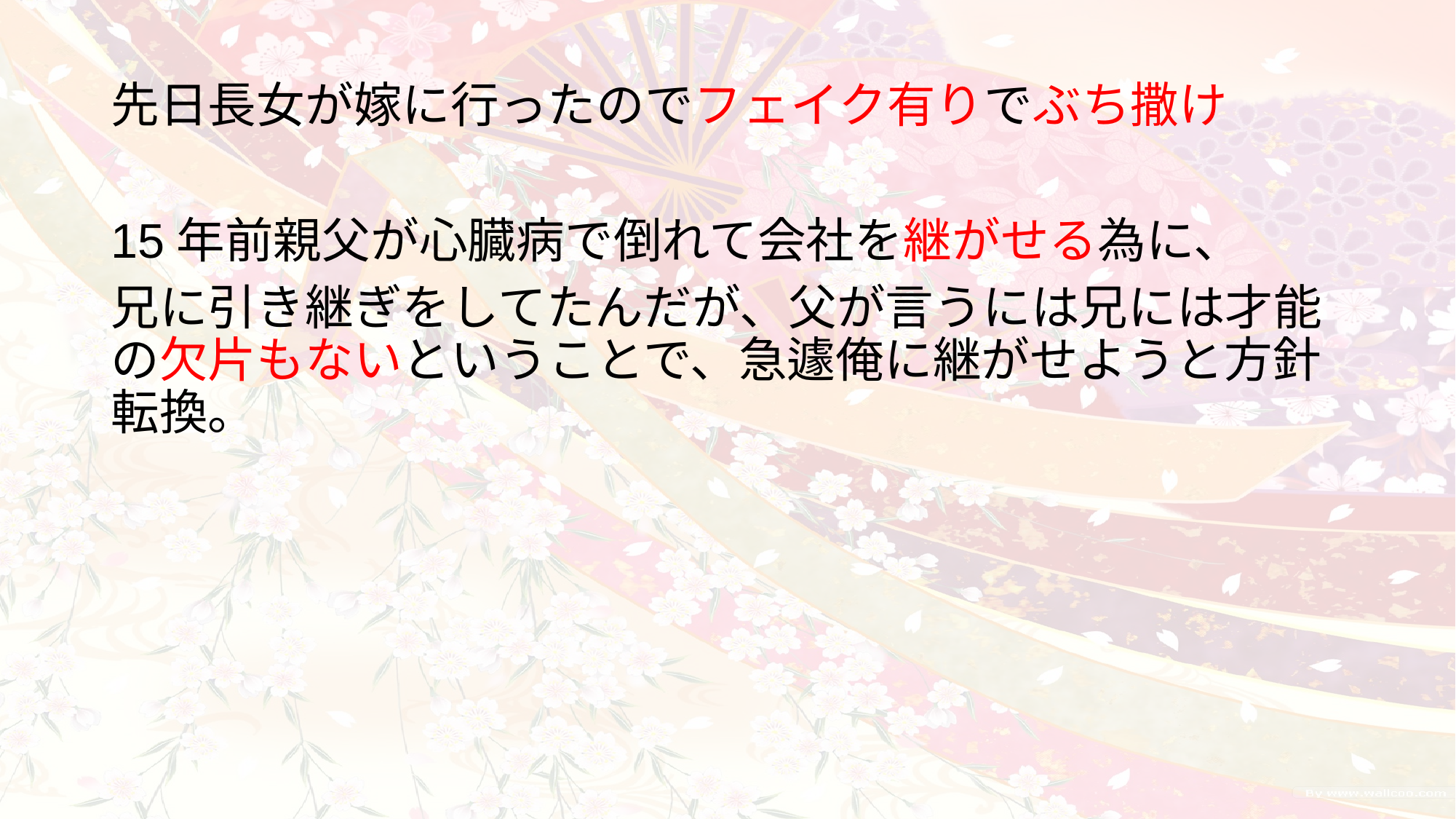

先日長女が嫁に行ったのでフェイク有りでぶち撒け

15年前親父が心臓病で倒れて会社を継がせる為に、
兄に引き継ぎをしてたんだが、父が言うには兄には才能の欠片もないということで、急遽俺に継がせようと方針転換。